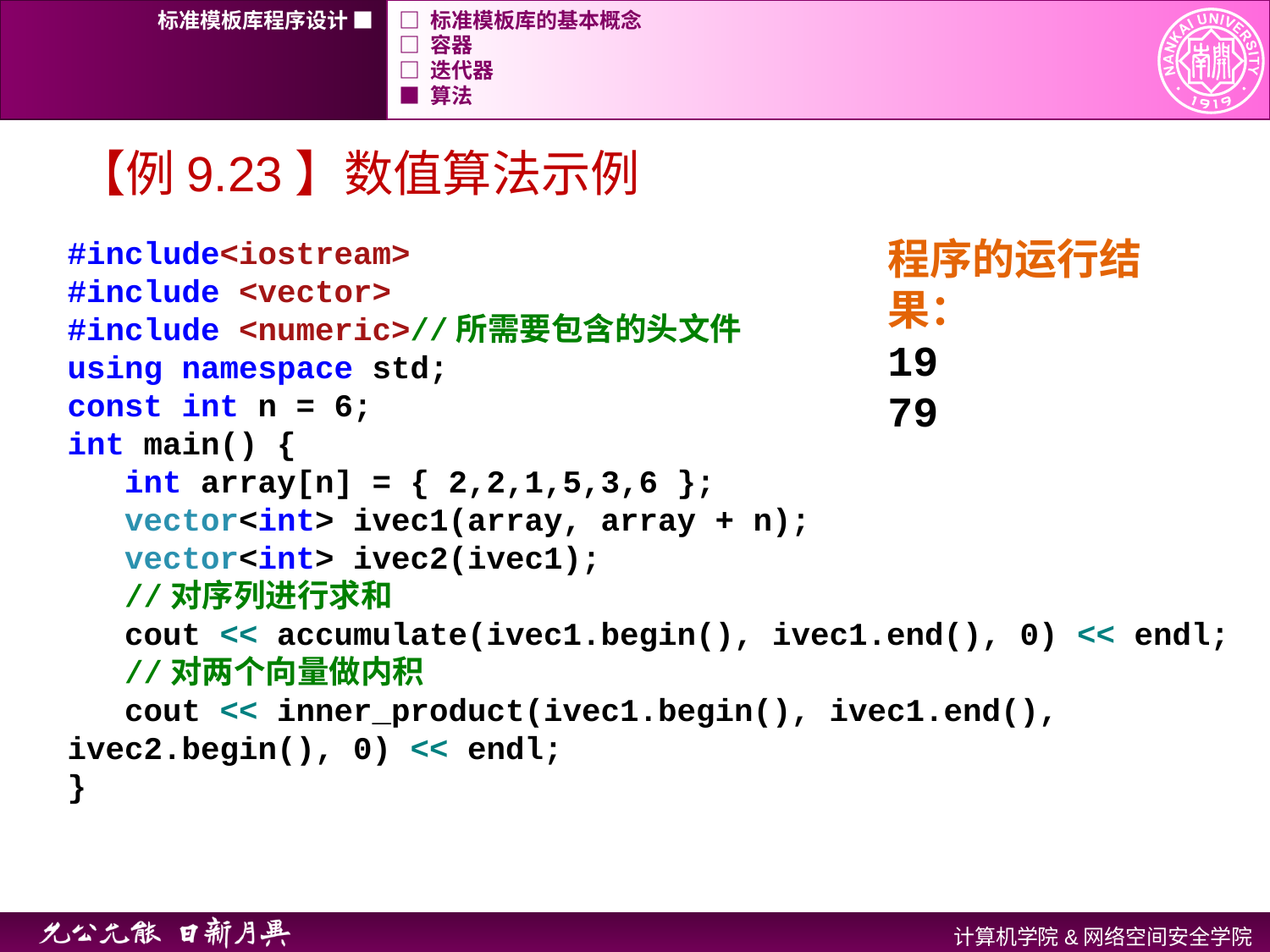

标准模板库程序设计 ■
□ 标准模板库的基本概念

□ 容器

□ 迭代器

■ 算法
【例9.23】数值算法示例
#include<iostream>
#include <vector>
#include <numeric>//所需要包含的头文件
using namespace std;
const int n = 6;
int main() {
   int array[n] = { 2,2,1,5,3,6 };
   vector<int> ivec1(array, array + n);
   vector<int> ivec2(ivec1);
   //对序列进行求和
   cout << accumulate(ivec1.begin(), ivec1.end(), 0) << endl;
   //对两个向量做内积
   cout << inner_product(ivec1.begin(), ivec1.end(),    ivec2.begin(), 0) << endl;
}
程序的运行结果：
19
79